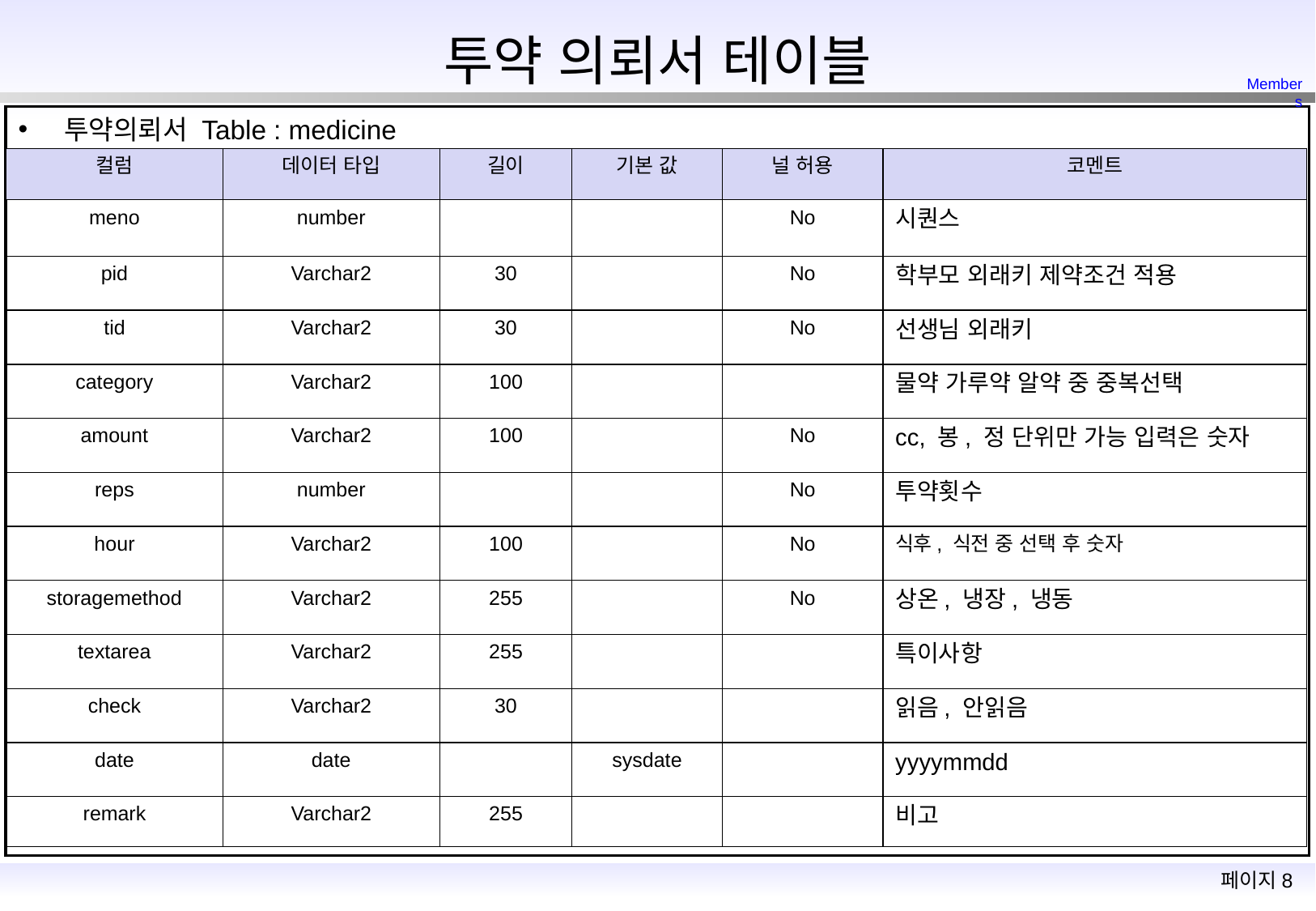

투약 의뢰서 테이블
Members
투약의뢰서 Table : medicine
| 컬럼 | 데이터 타입 | 길이 | 기본 값 | 널 허용 | 코멘트 |
| --- | --- | --- | --- | --- | --- |
| meno | number |  |  | No | 시퀀스 |
| pid | Varchar2 | 30 |  | No | 학부모 외래키 제약조건 적용 |
| tid | Varchar2 | 30 |  | No | 선생님 외래키 |
| category | Varchar2 | 100 |  |  | 물약 가루약 알약 중 중복선택 |
| amount | Varchar2 | 100 |  | No | cc, 봉, 정 단위만 가능 입력은 숫자 |
| reps | number |  |  | No | 투약횟수 |
| hour | Varchar2 | 100 |  | No | 식후, 식전 중 선택 후 숫자 |
| storagemethod | Varchar2 | 255 |  | No | 상온, 냉장, 냉동 |
| textarea | Varchar2 | 255 |  |  | 특이사항 |
| check | Varchar2 | 30 |  |  | 읽음, 안읽음 |
| date | date |  | sysdate |  | yyyymmdd |
| remark | Varchar2 | 255 |  |  | 비고 |